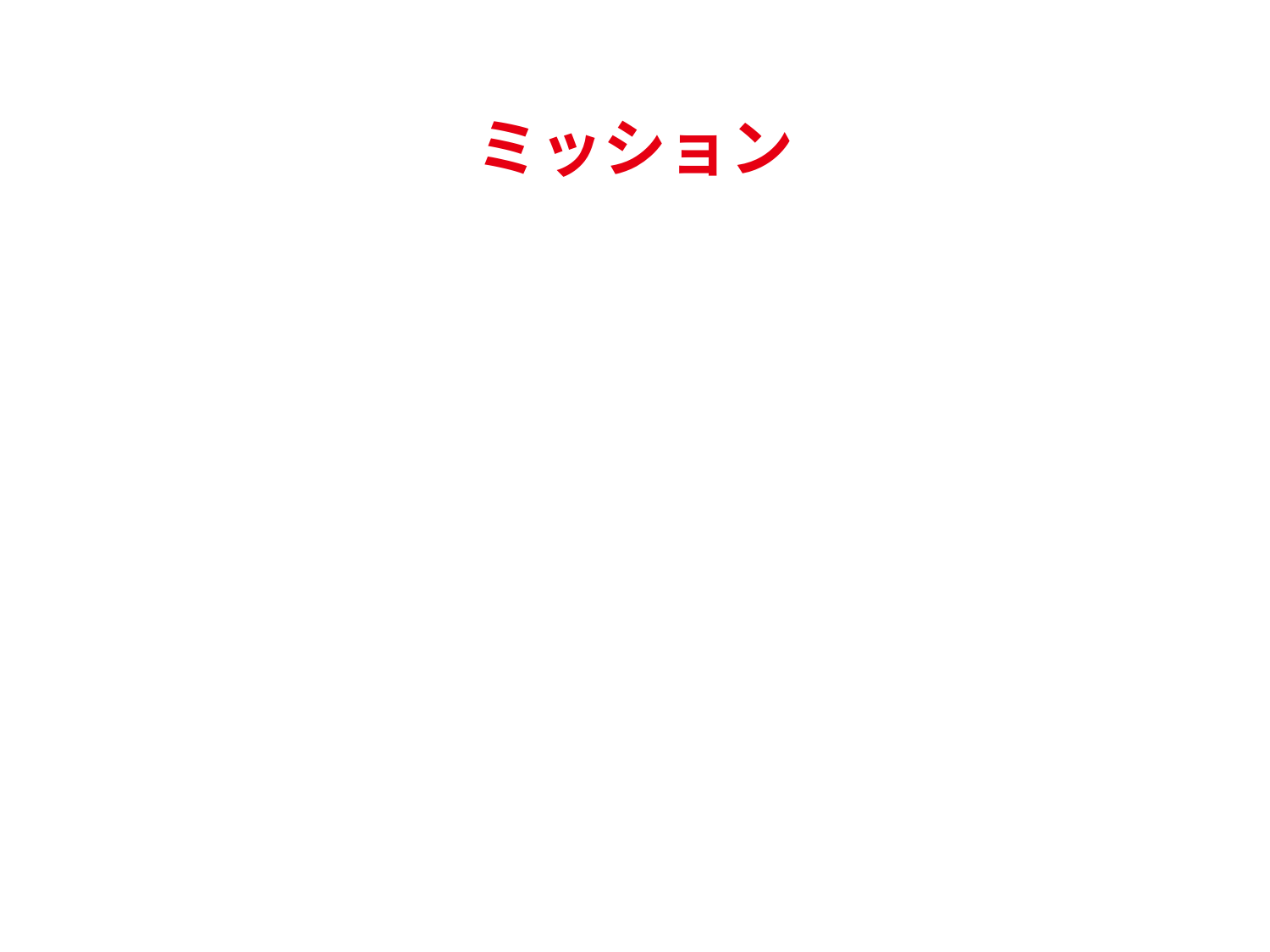

ミッション

① 自分を理解する
② 学びを継続する
③ 人とつながる